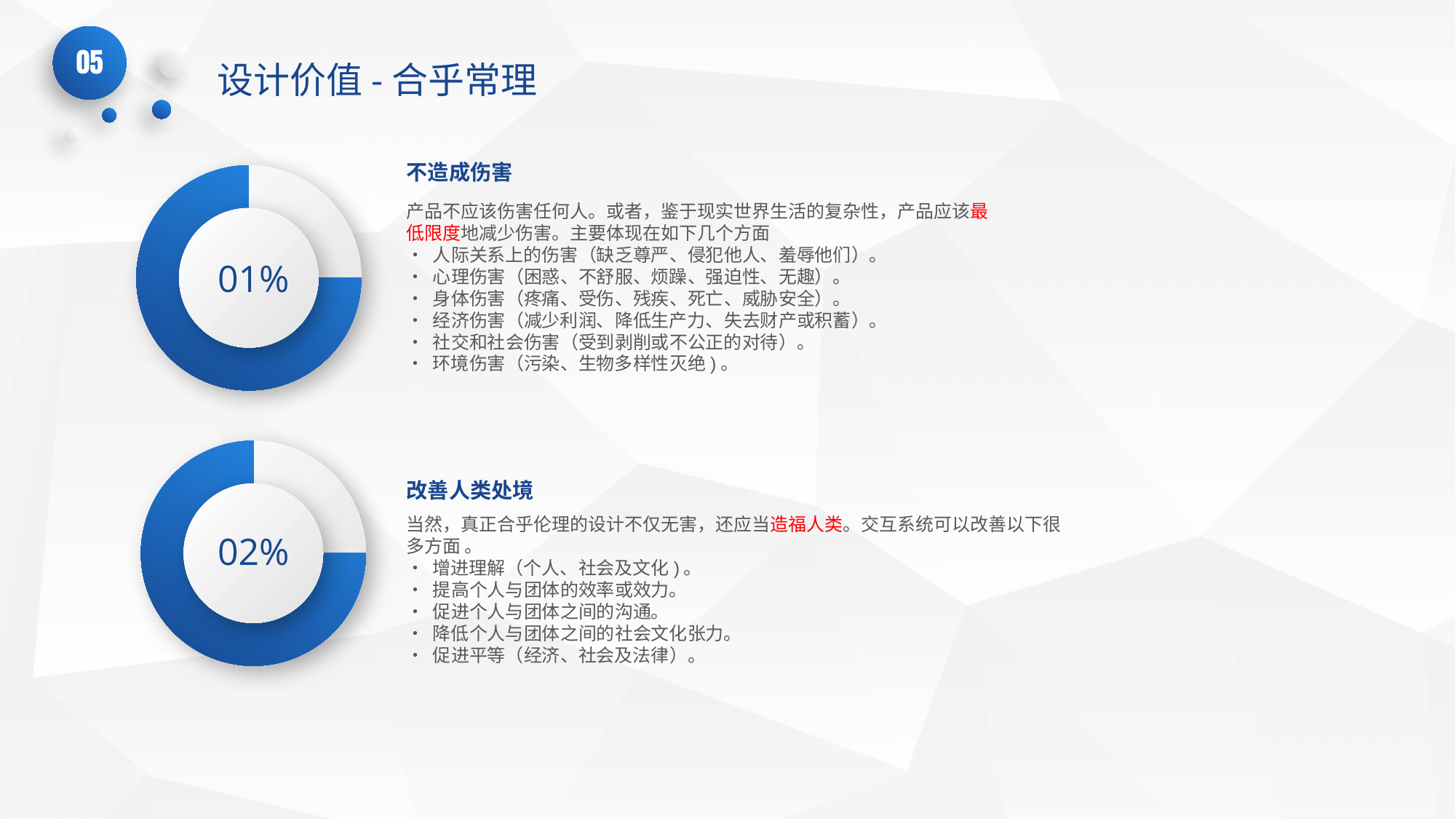

05

设计价值-合乎常理

不造成伤害
产品不应该伤害任何人。或者，鉴于现实世界生活的复杂性，产品应该最低限度地减少伤害。主要体现在如下几个方面
• 人际关系上的伤害（缺乏尊严、侵犯他人、羞辱他们）。
• 心理伤害（困惑、不舒服、烦躁、强迫性、无趣）。
• 身体伤害（疼痛、受伤、残疾、死亡、威胁安全）。
• 经济伤害（减少利润、降低生产力、失去财产或积蓄）。
• 社交和社会伤害（受到剥削或不公正的对待）。
• 环境伤害（污染、生物多样性灭绝)。

01%

改善人类处境
当然，真正合乎伦理的设计不仅无害，还应当造福人类。交互系统可以改善以下很多方面 。
• 增进理解（个人、社会及文化)。
• 提高个人与团体的效率或效力。
• 促进个人与团体之间的沟通。
• 降低个人与团体之间的社会文化张力。
• 促进平等（经济、社会及法律）。

02%